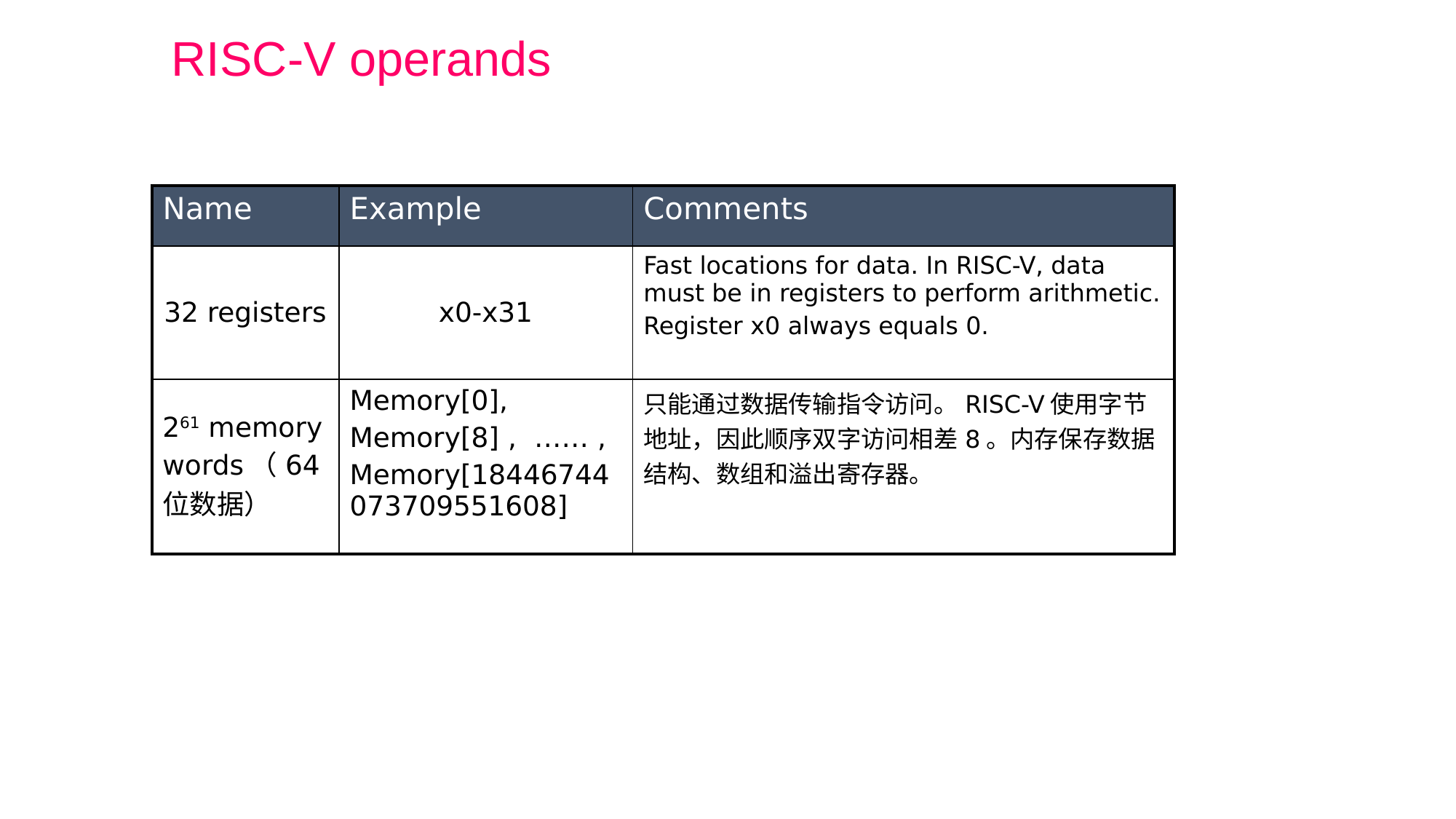

RISC-V operands
| Name | Example | Comments |
| --- | --- | --- |
| 32 registers | x0-x31 | Fast locations for data. In RISC-V, data must be in registers to perform arithmetic. Register x0 always equals 0. |
| 261 memory words（64位数据） | Memory[0], Memory[8] , …… , Memory[18446744073709551608] | 只能通过数据传输指令访问。RISC-V使用字节地址，因此顺序双字访问相差8。内存保存数据结构、数组和溢出寄存器。 |